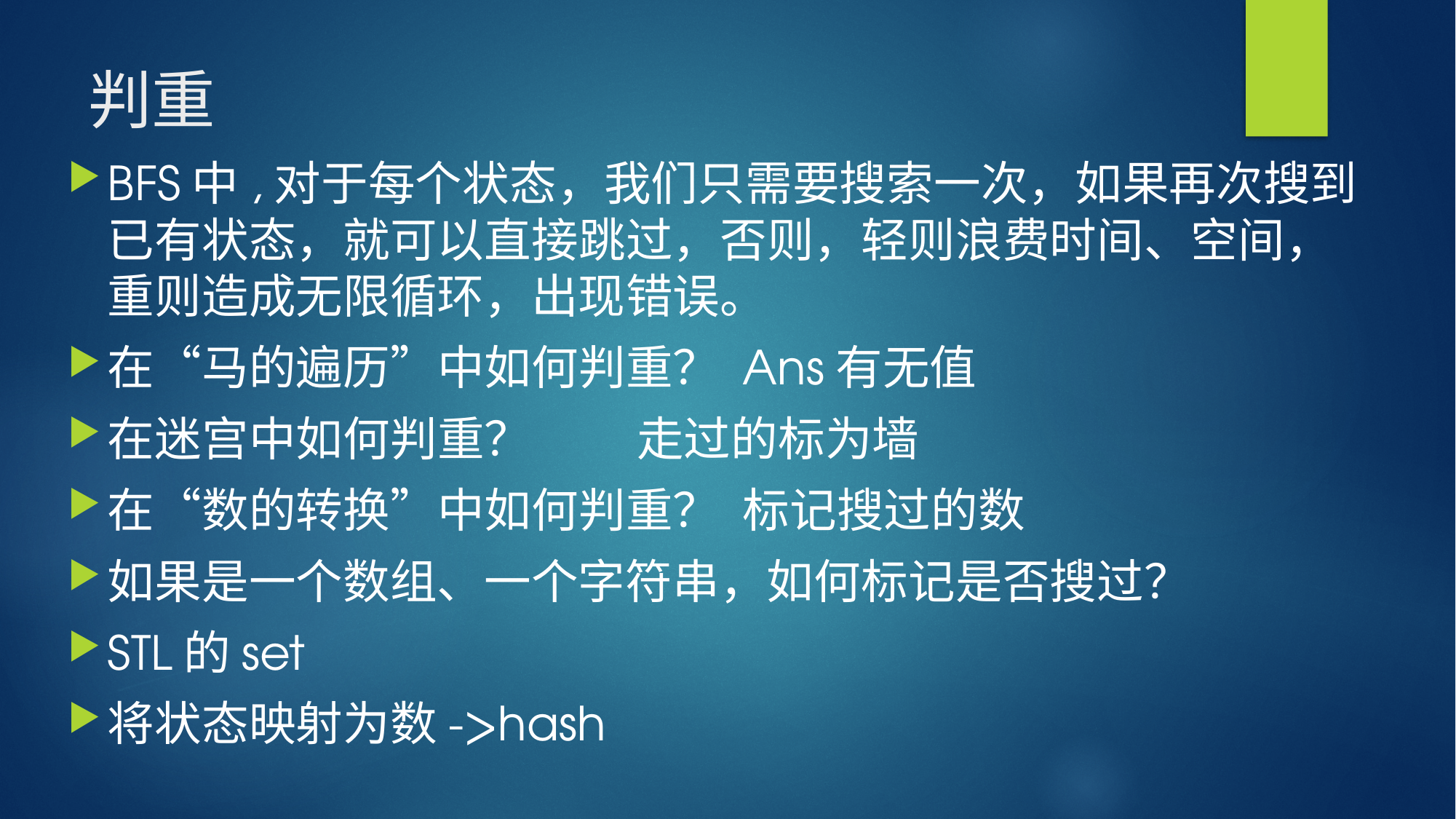

# 判重
BFS中,对于每个状态，我们只需要搜索一次，如果再次搜到已有状态，就可以直接跳过，否则，轻则浪费时间、空间，重则造成无限循环，出现错误。
在“马的遍历”中如何判重？		Ans有无值
在迷宫中如何判重？						走过的标为墙
在“数的转换”中如何判重？		标记搜过的数
如果是一个数组、一个字符串，如何标记是否搜过？
STL的set
将状态映射为数->hash